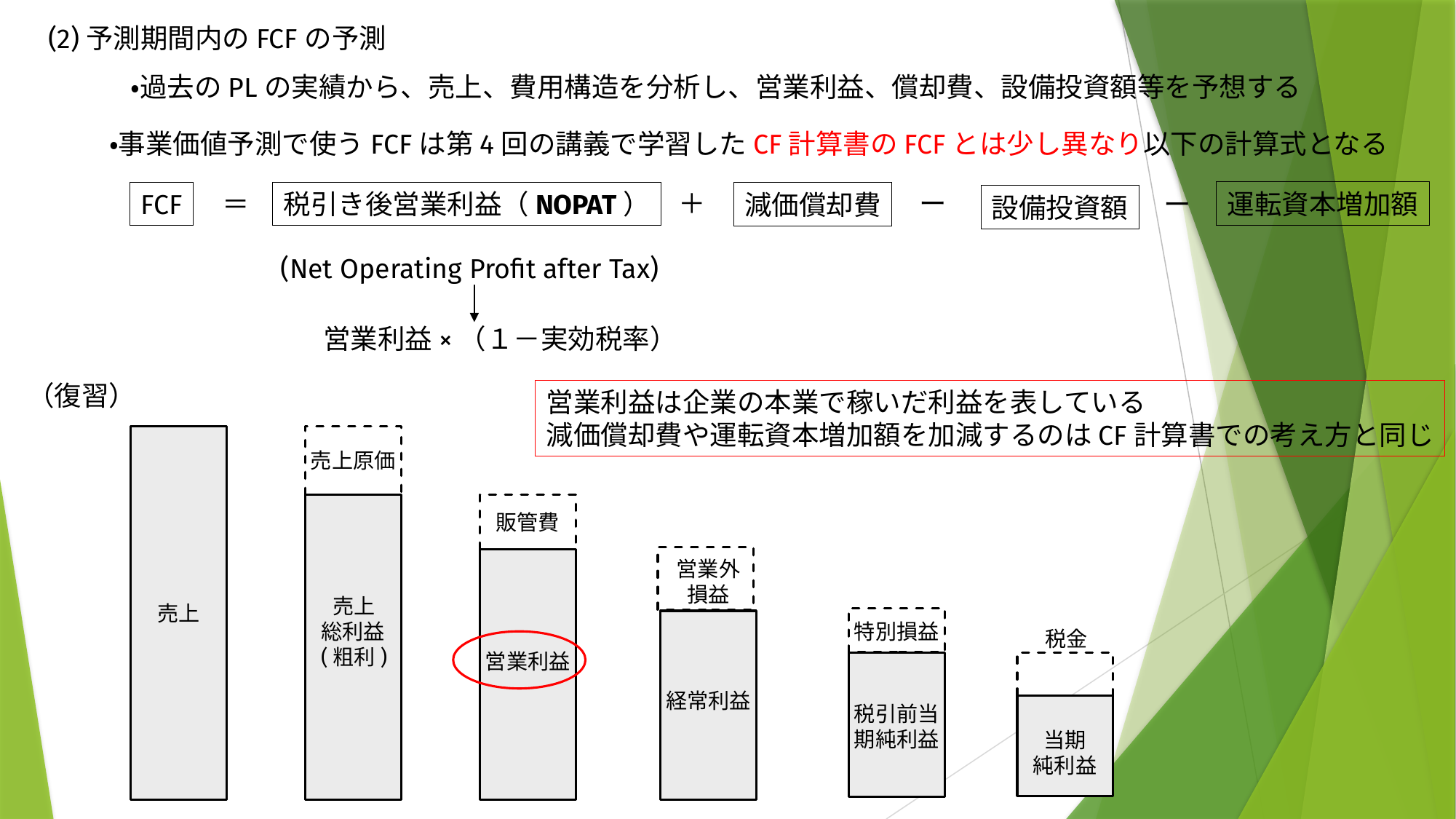

(2)予測期間内のFCFの予測
・過去のPLの実績から、売上、費用構造を分析し、営業利益、償却費、設備投資額等を予想する
・事業価値予測で使うFCFは第4回の講義で学習したCF計算書のFCFとは少し異なり以下の計算式となる
＋
ー
ー
設備投資額
運転資本増加額
FCF
＝
税引き後営業利益（NOPAT）
減価償却費
(Net Operating Profit after Tax)
営業利益×（１－実効税率）
（復習）
営業利益は企業の本業で稼いだ利益を表している
減価償却費や運転資本増加額を加減するのはCF計算書での考え方と同じ
売上

営業外
損益
売上
総利益
(粗利)

営業利益
経常利益
売上原価

販管費

特別損益

税引前当
期純利益

当期
純利益
税金